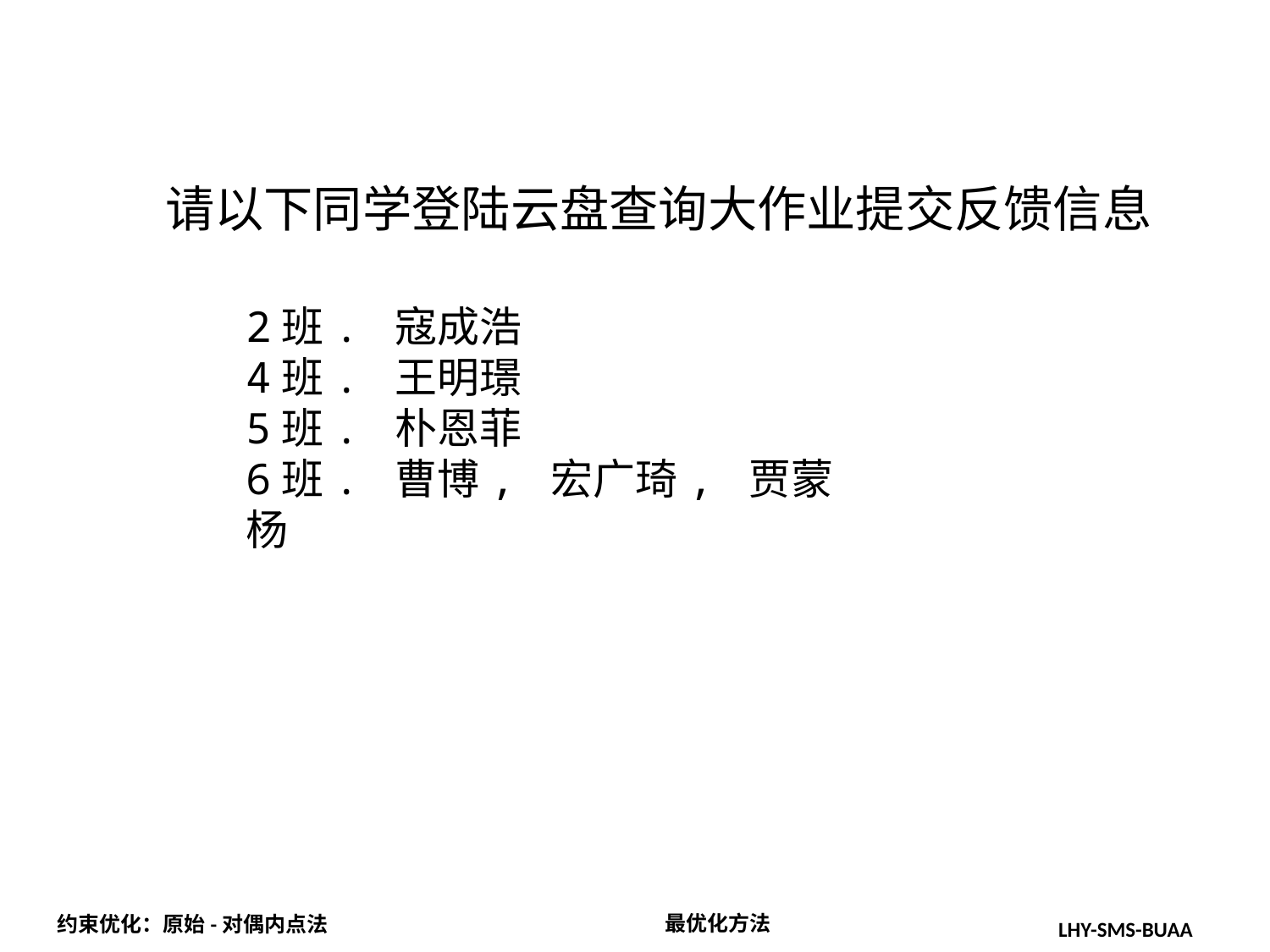

请以下同学登陆云盘查询大作业提交反馈信息
2班. 寇成浩
4班. 王明璟
5班. 朴恩菲
6班. 曹博, 宏广琦, 贾蒙杨